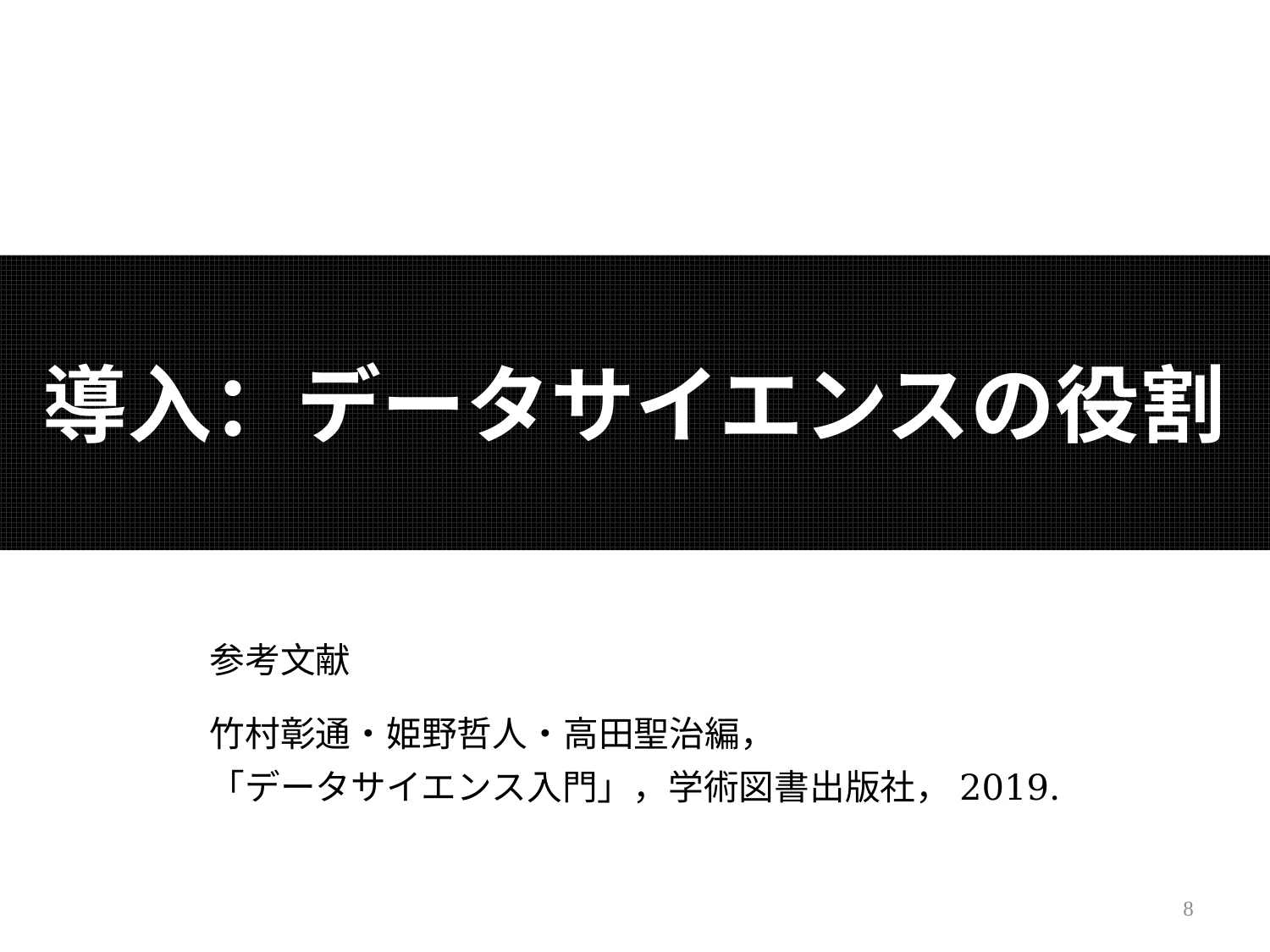

# 導入：データサイエンスの役割
参考文献
竹村彰通・姫野哲人・高田聖治編，
「データサイエンス入門」，学術図書出版社，2019.
8